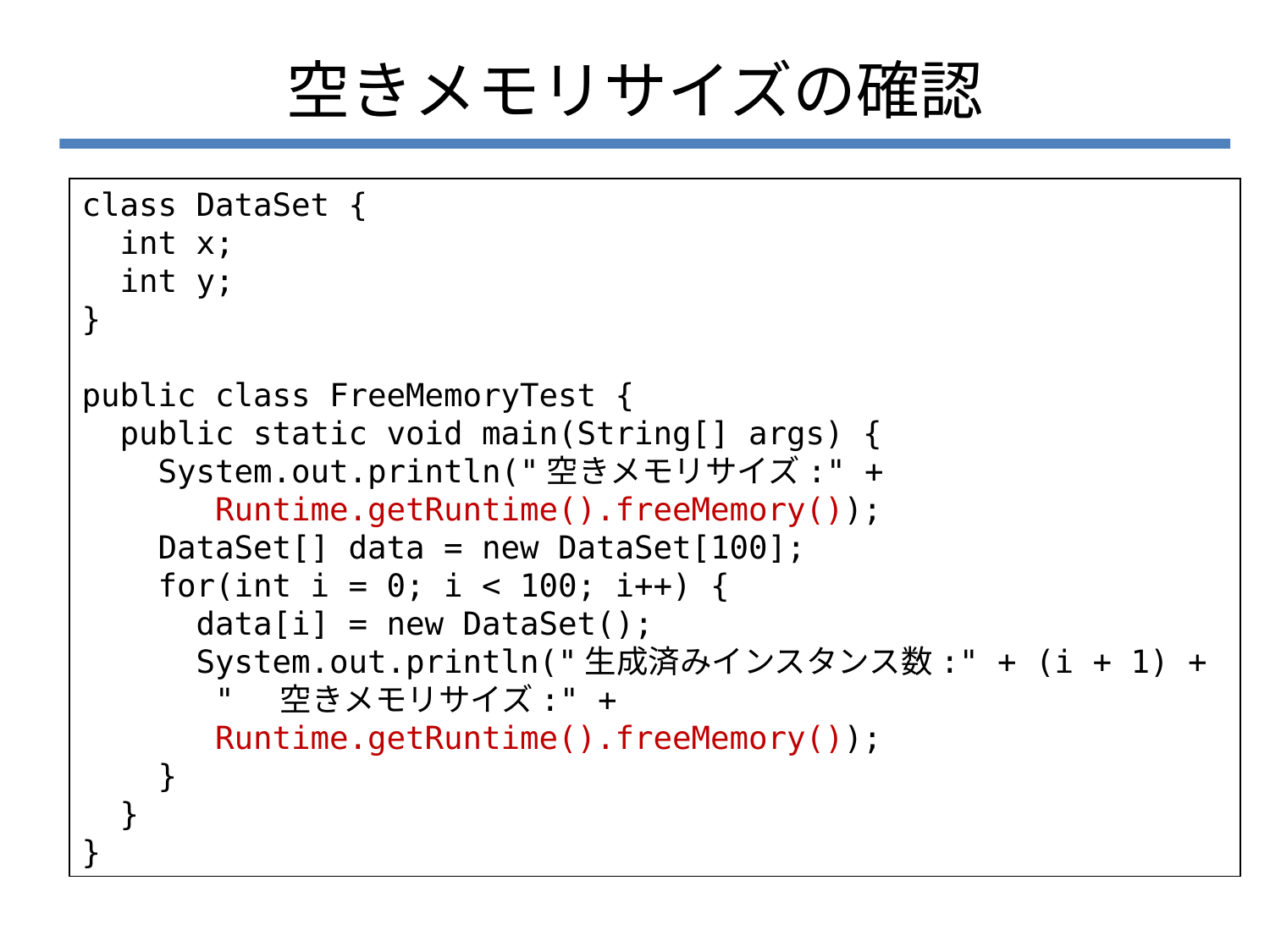

# 空きメモリサイズの確認
class DataSet {
  int x;
  int y;
}

public class FreeMemoryTest {
  public static void main(String[] args) {
    System.out.println("空きメモリサイズ:" +
       Runtime.getRuntime().freeMemory());
    DataSet[] data = new DataSet[100];
    for(int i = 0; i < 100; i++) {
      data[i] = new DataSet();
      System.out.println("生成済みインスタンス数:" + (i + 1) +
       "  空きメモリサイズ:" +
       Runtime.getRuntime().freeMemory());
    }
  }
}